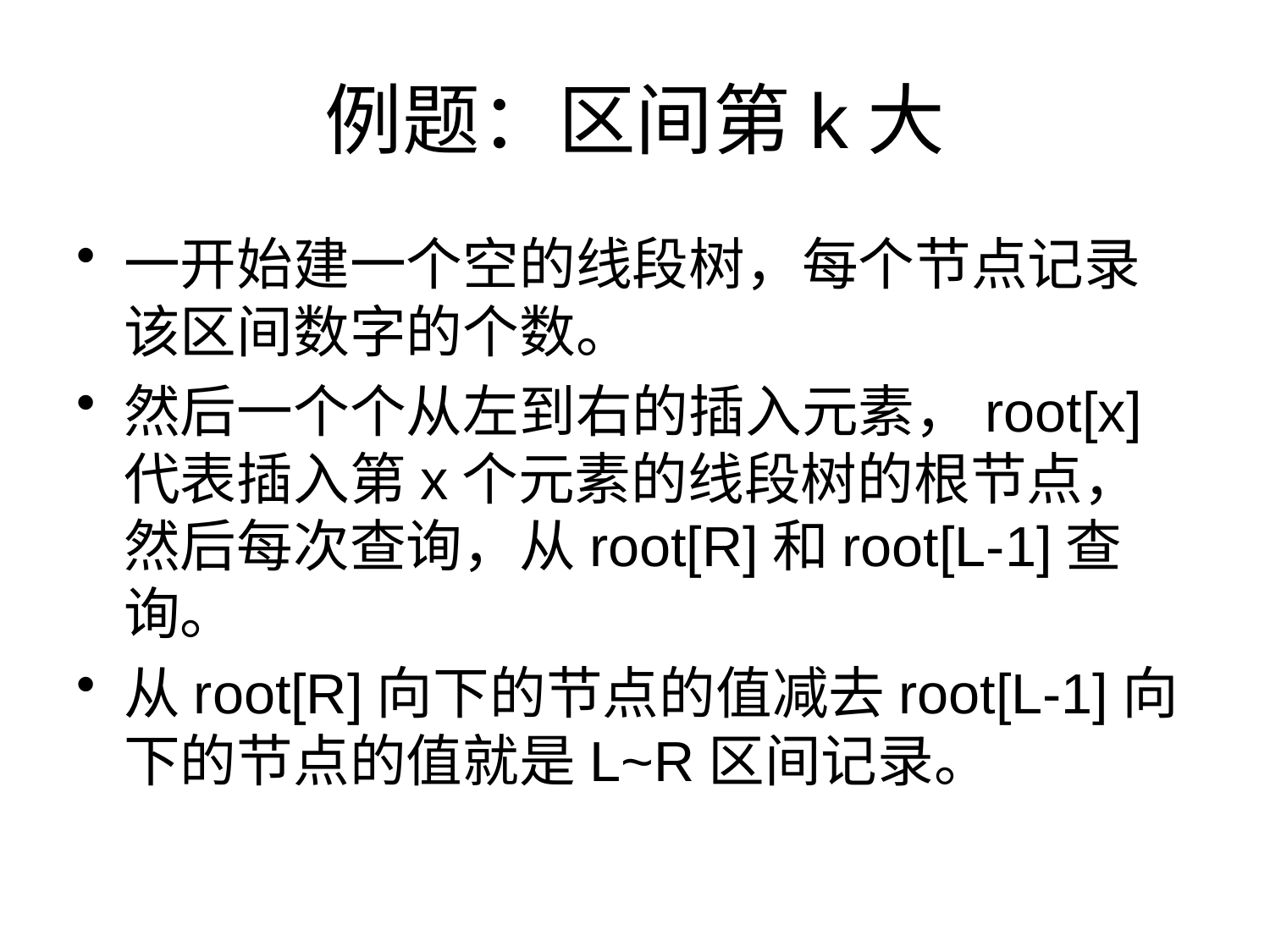

# 例题：区间第k大
一开始建一个空的线段树，每个节点记录该区间数字的个数。
然后一个个从左到右的插入元素，root[x]代表插入第x个元素的线段树的根节点，然后每次查询，从root[R]和root[L-1]查询。
从root[R]向下的节点的值减去root[L-1]向下的节点的值就是L~R区间记录。